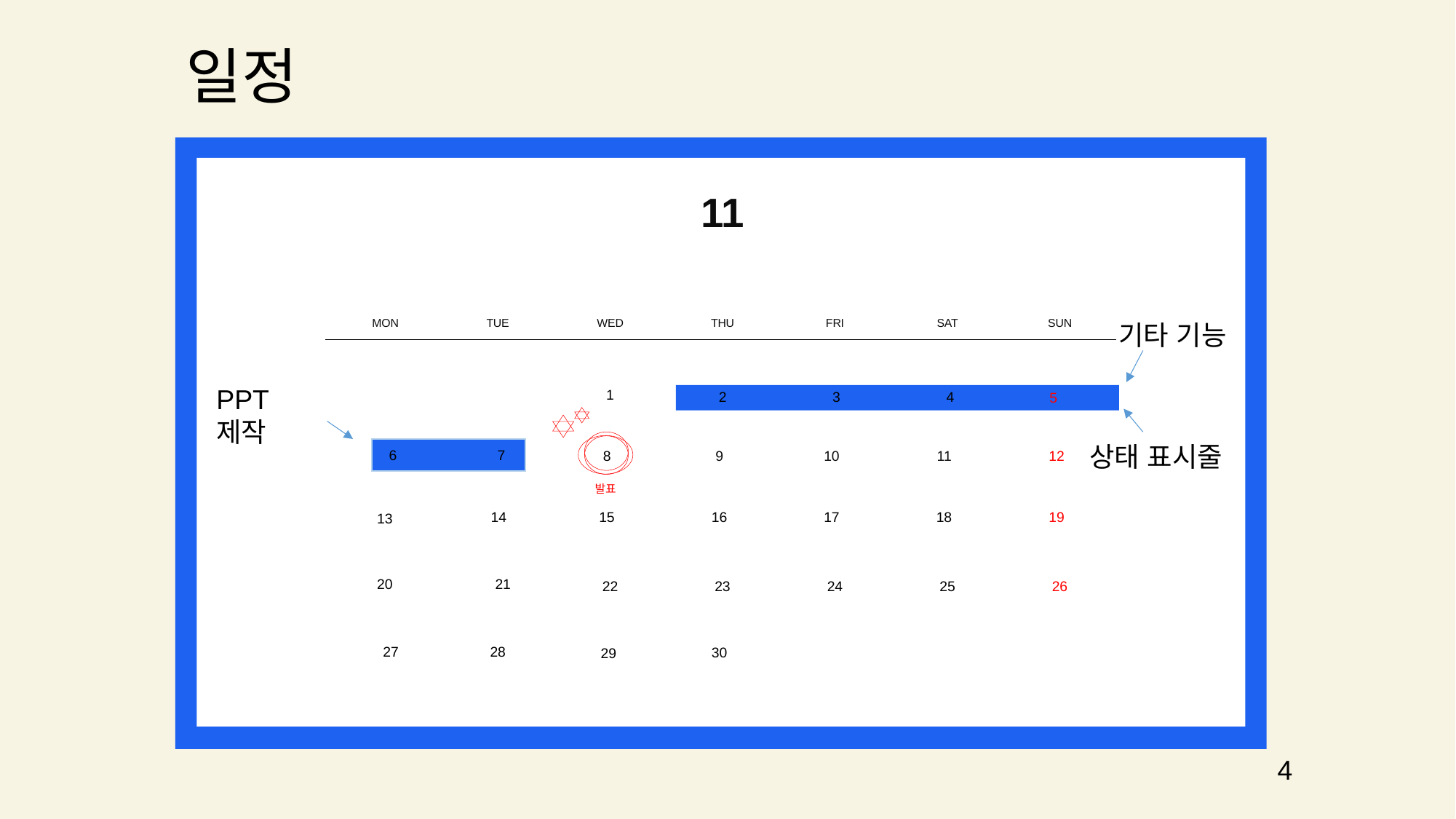

일정

11
MON
TUE
WED
THU
FRI
SAT
SUN
기타 기능
PPT 제작

1
2
3
4
5

상태 표시줄

6
7
8
9
10
11
12
14
13
발표
15
16
17
18
19
20
21
22
23
24
25
26

27
28
30
29
4